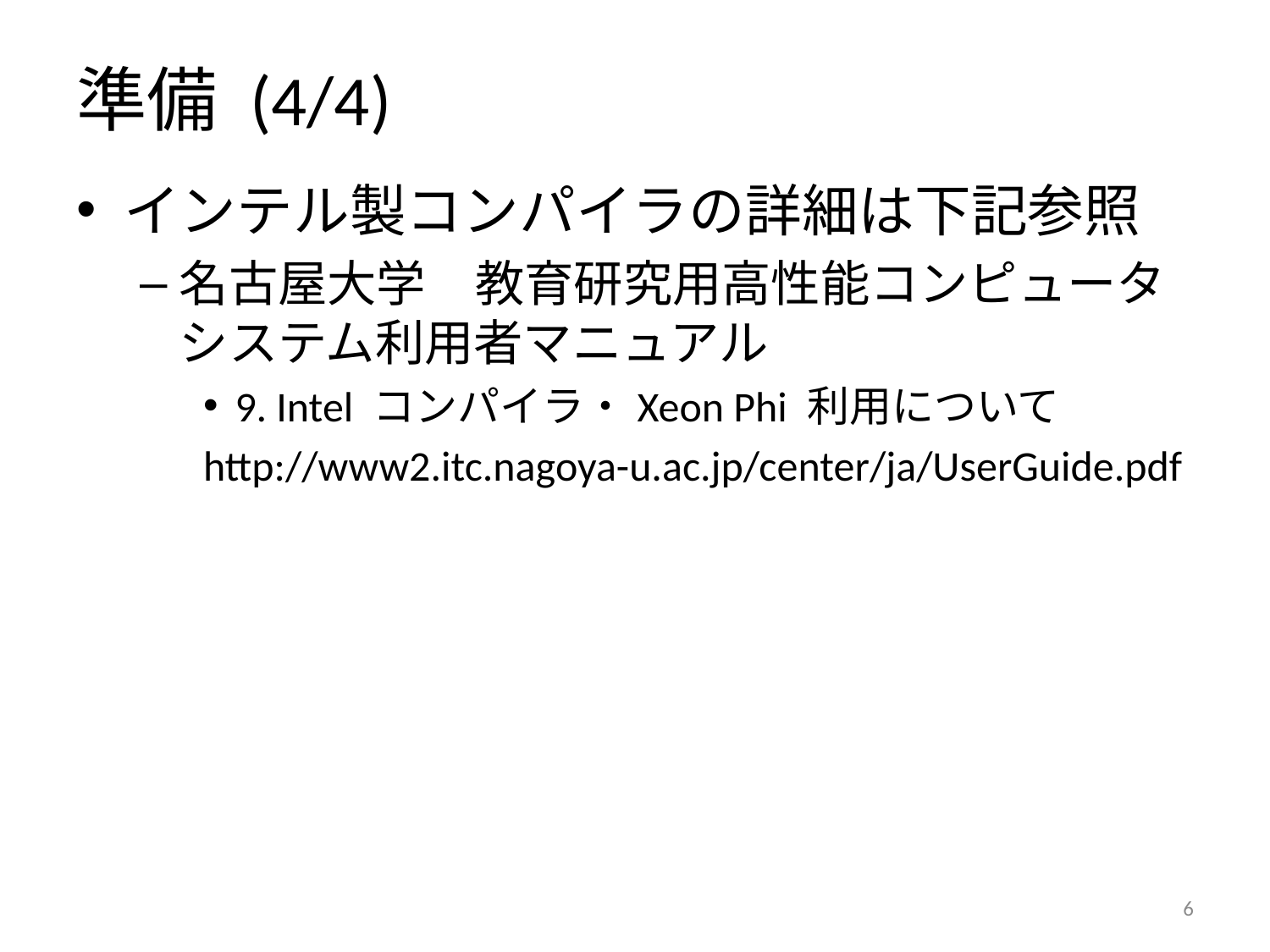

# 準備 (4/4)
インテル製コンパイラの詳細は下記参照
名古屋大学　教育研究用高性能コンピュータシステム利用者マニュアル
9. Intel コンパイラ・Xeon Phi 利用について
http://www2.itc.nagoya-u.ac.jp/center/ja/UserGuide.pdf

6